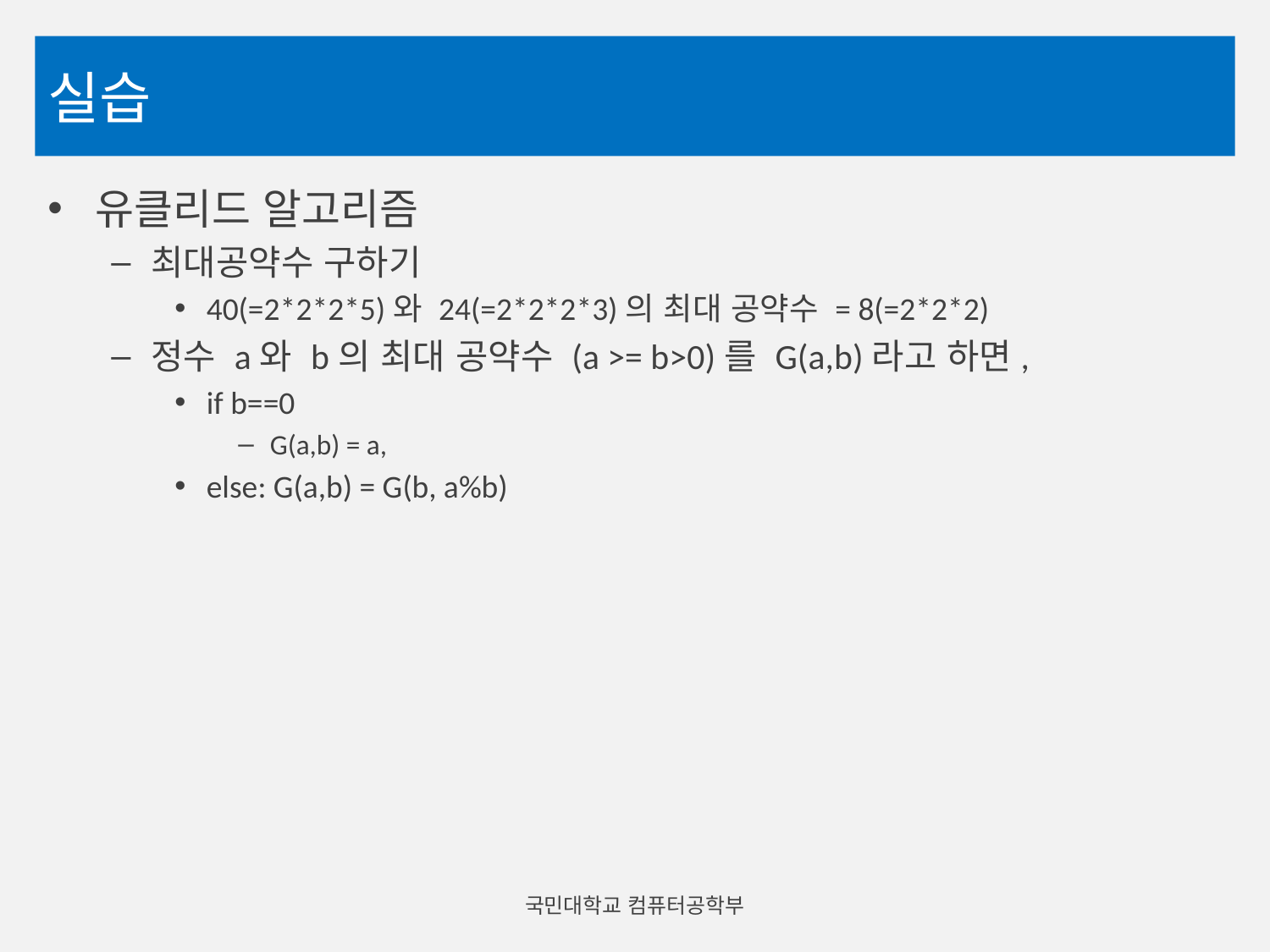

# 실습
유클리드 알고리즘
최대공약수 구하기
40(=2*2*2*5)와 24(=2*2*2*3)의 최대 공약수 = 8(=2*2*2)
정수 a와 b의 최대 공약수 (a >= b>0)를 G(a,b)라고 하면,
if b==0
G(a,b) = a,
else: G(a,b) = G(b, a%b)

국민대학교 컴퓨터공학부